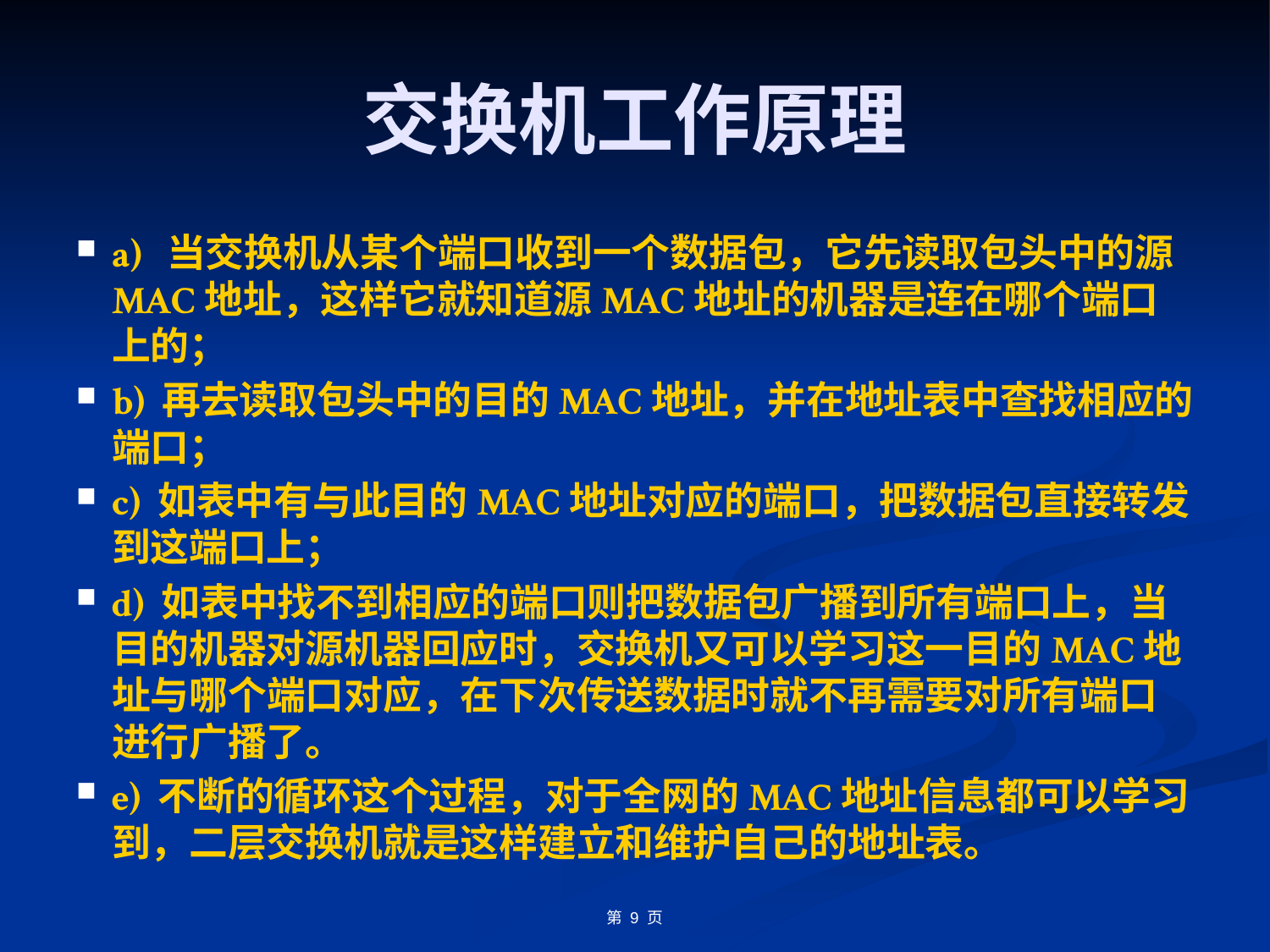

# 交换机工作原理
a)  当交换机从某个端口收到一个数据包，它先读取包头中的源MAC地址，这样它就知道源MAC地址的机器是连在哪个端口上的；
b) 再去读取包头中的目的MAC地址，并在地址表中查找相应的端口；
c) 如表中有与此目的MAC地址对应的端口，把数据包直接转发到这端口上；
d) 如表中找不到相应的端口则把数据包广播到所有端口上，当目的机器对源机器回应时，交换机又可以学习这一目的MAC地址与哪个端口对应，在下次传送数据时就不再需要对所有端口进行广播了。
e) 不断的循环这个过程，对于全网的MAC地址信息都可以学习到，二层交换机就是这样建立和维护自己的地址表。
第 9 页